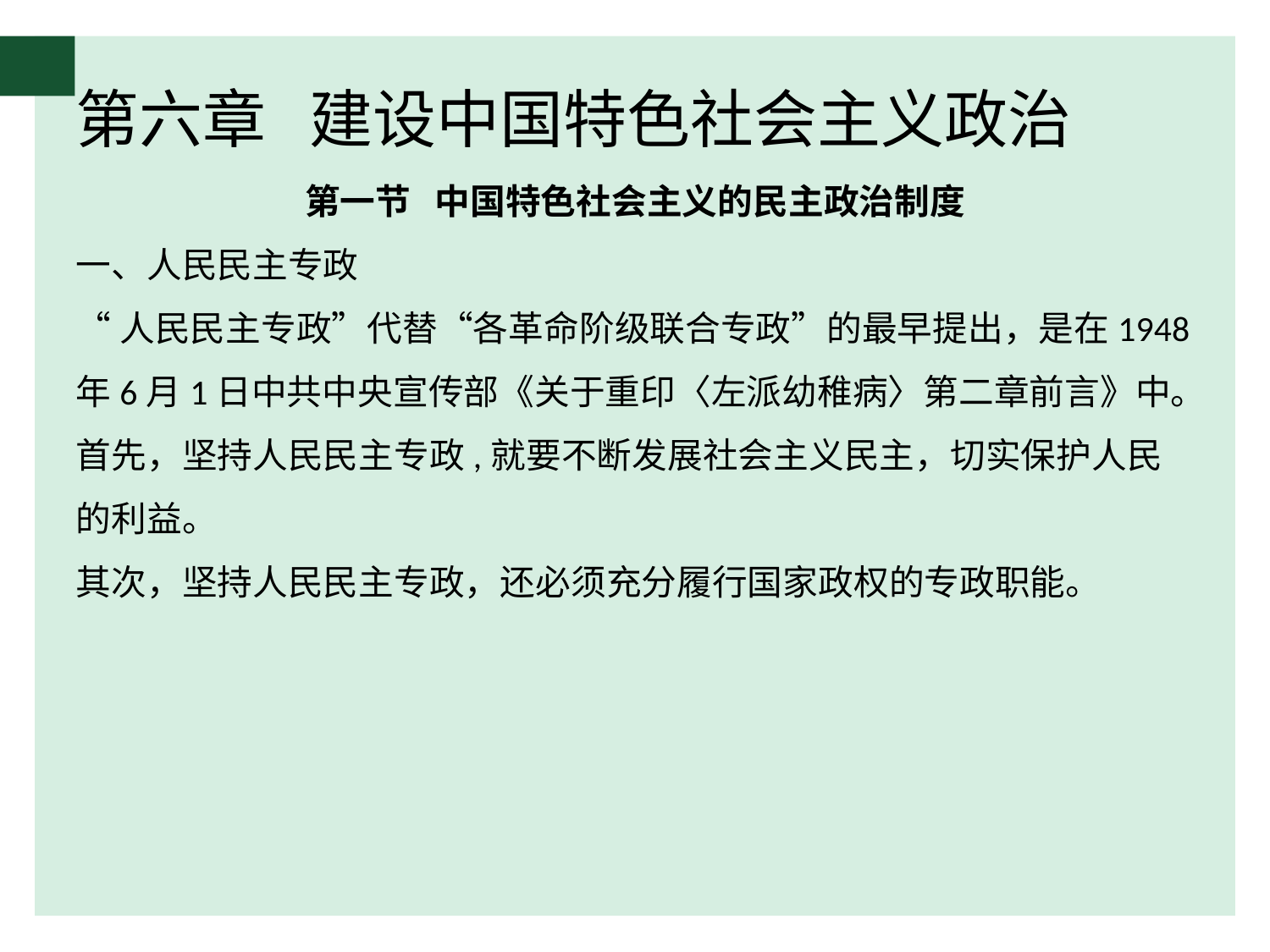

# 第六章   建设中国特色社会主义政治
第一节   中国特色社会主义的民主政治制度
一、人民民主专政
“人民民主专政”代替“各革命阶级联合专政”的最早提出，是在1948年6月1日中共中央宣传部《关于重印〈左派幼稚病〉第二章前言》中。
首先，坚持人民民主专政,就要不断发展社会主义民主，切实保护人民的利益。
其次，坚持人民民主专政，还必须充分履行国家政权的专政职能。